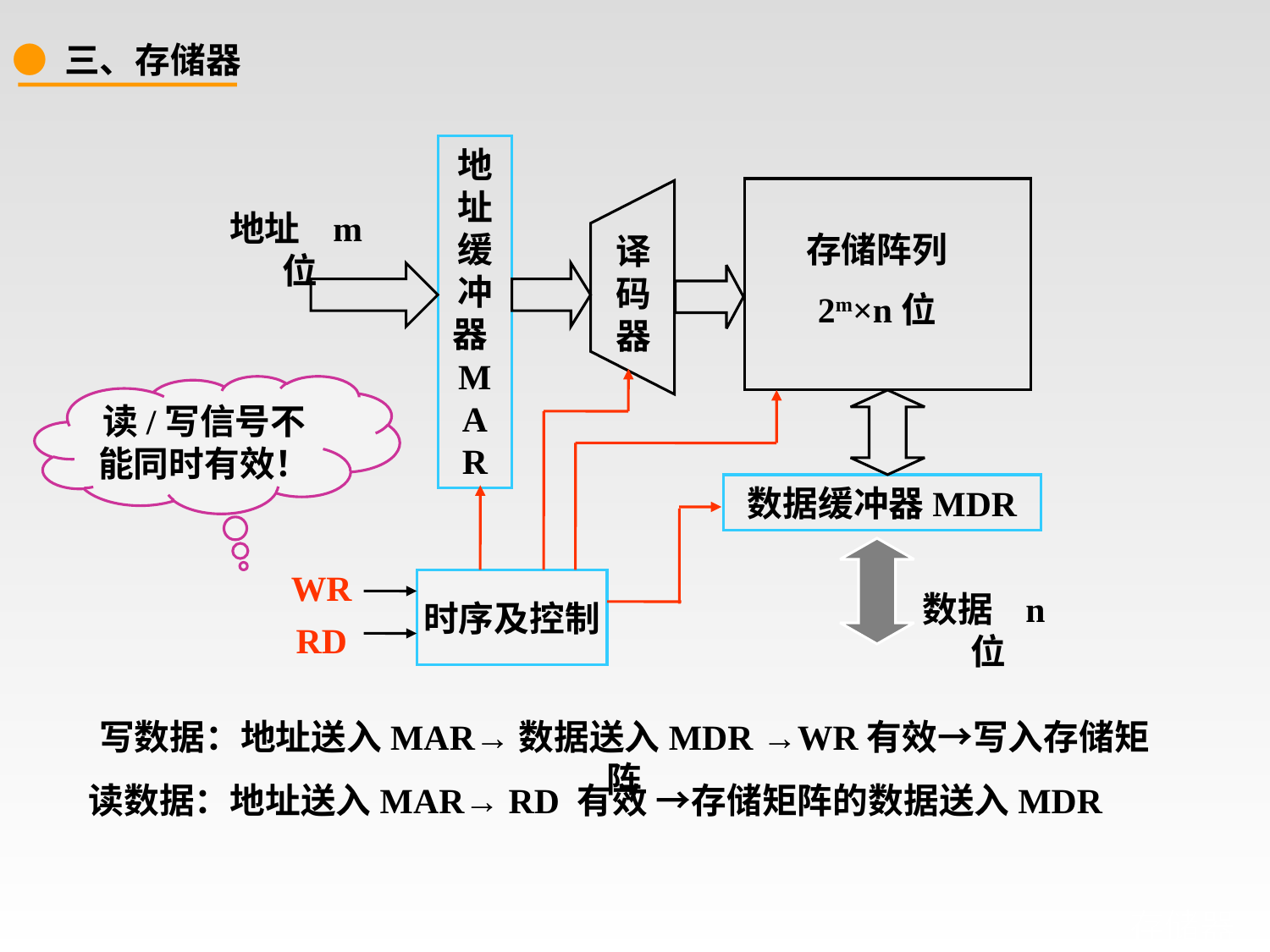

● 三、存储器

地址缓冲器MAR

地址   m位
存储阵列
2m×n位
译码器

数据缓冲器MDR

WR
时序及控制
数据   n位

RD

读/写信号不能同时有效！
写数据：地址送入MAR→数据送入MDR →WR有效→写入存储矩阵
读数据：地址送入MAR→ RD 有效 →存储矩阵的数据送入MDR
# 存储器